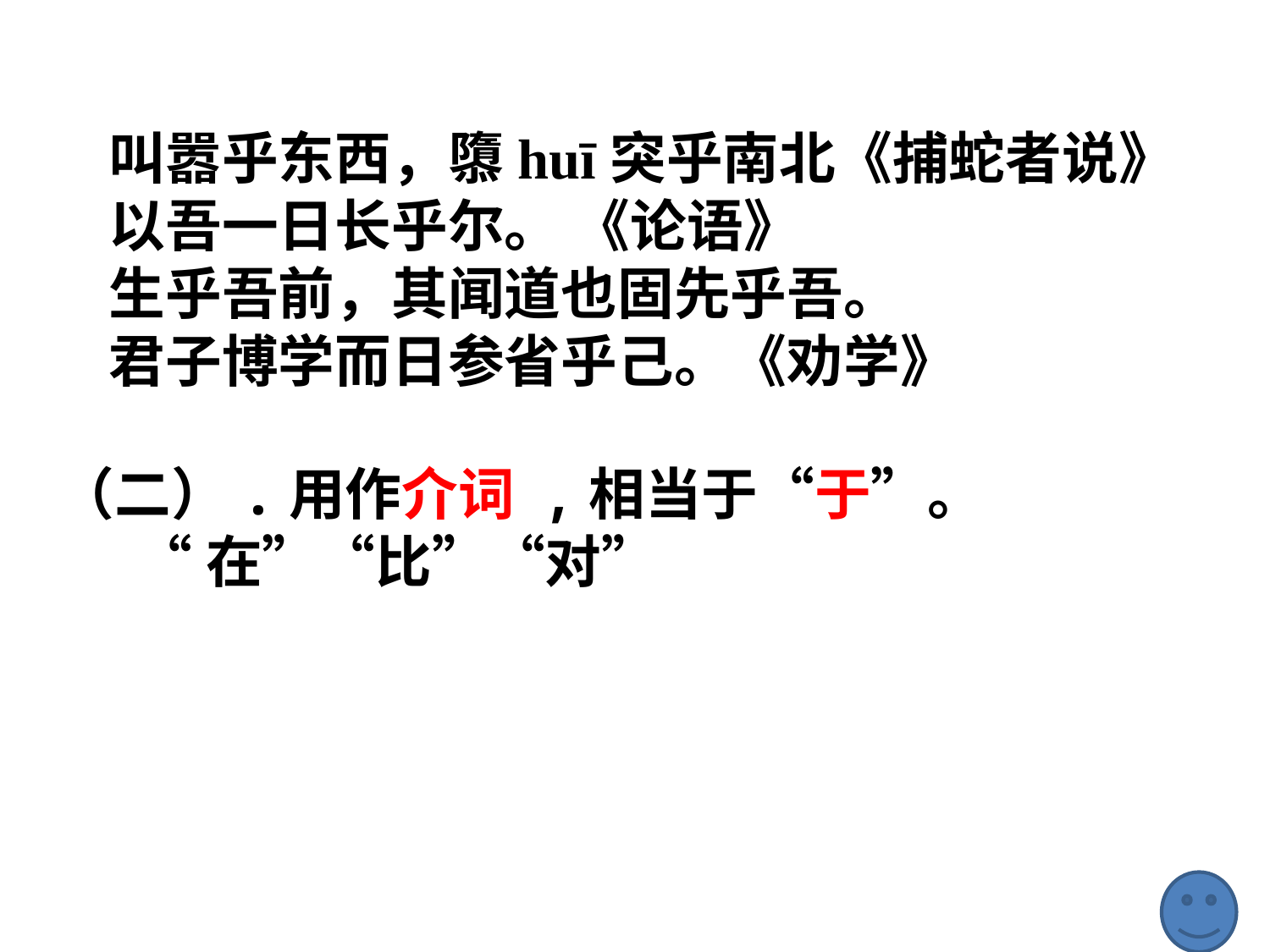

叫嚣乎东西，隳huī突乎南北《捕蛇者说》
以吾一日长乎尔。 《论语》
生乎吾前，其闻道也固先乎吾。
君子博学而日参省乎己。《劝学》
（二）.用作介词 ,相当于“于”。
      “在”“比”“对”